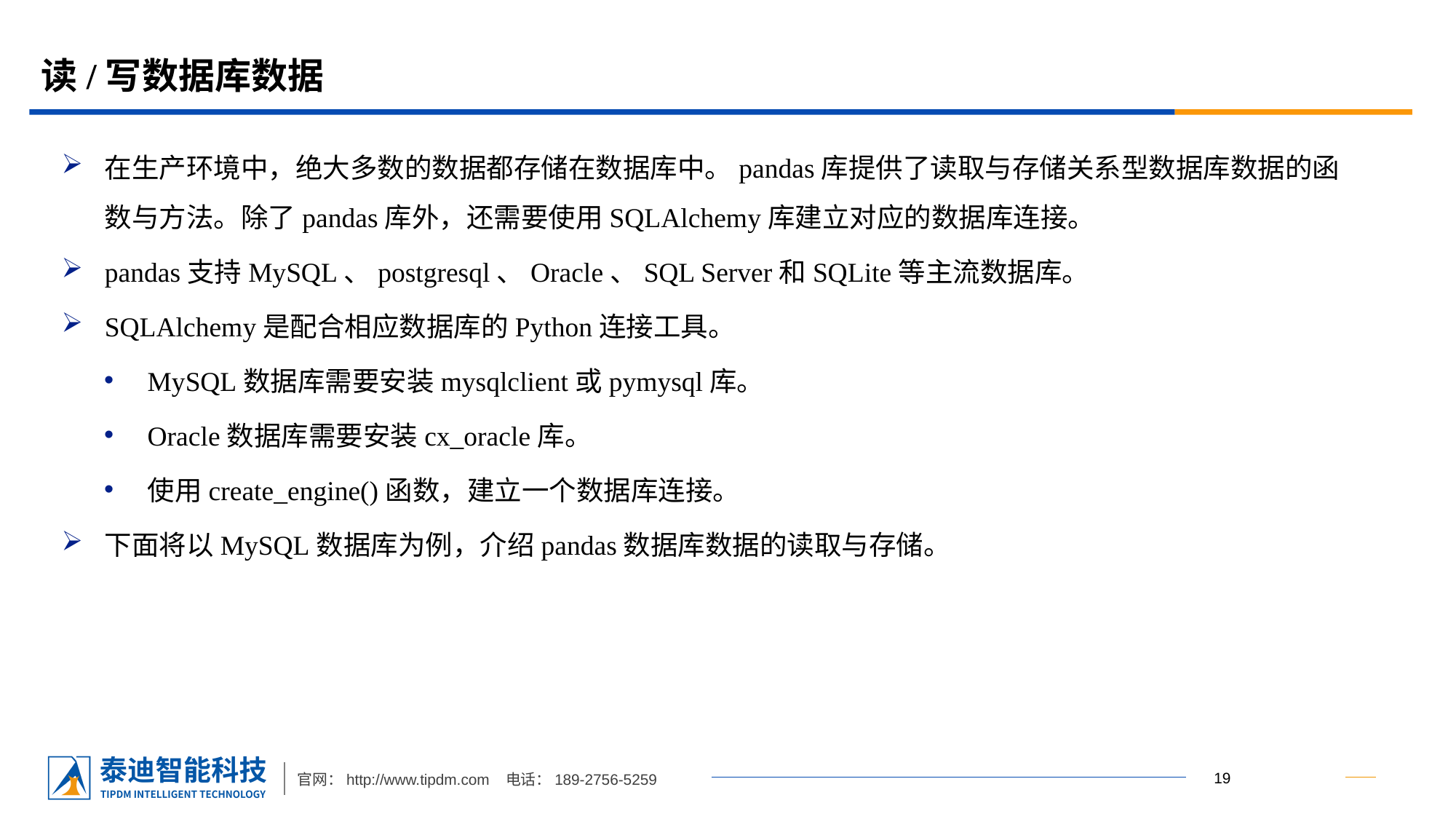

# 读/写数据库数据
在生产环境中，绝大多数的数据都存储在数据库中。pandas库提供了读取与存储关系型数据库数据的函数与方法。除了pandas库外，还需要使用SQLAlchemy库建立对应的数据库连接。
pandas支持MySQL、postgresql、Oracle、SQL Server和SQLite等主流数据库。
SQLAlchemy是配合相应数据库的Python连接工具。
MySQL数据库需要安装mysqlclient或pymysql库。
Oracle数据库需要安装cx_oracle库。
使用create_engine()函数，建立一个数据库连接。
下面将以MySQL数据库为例，介绍pandas数据库数据的读取与存储。